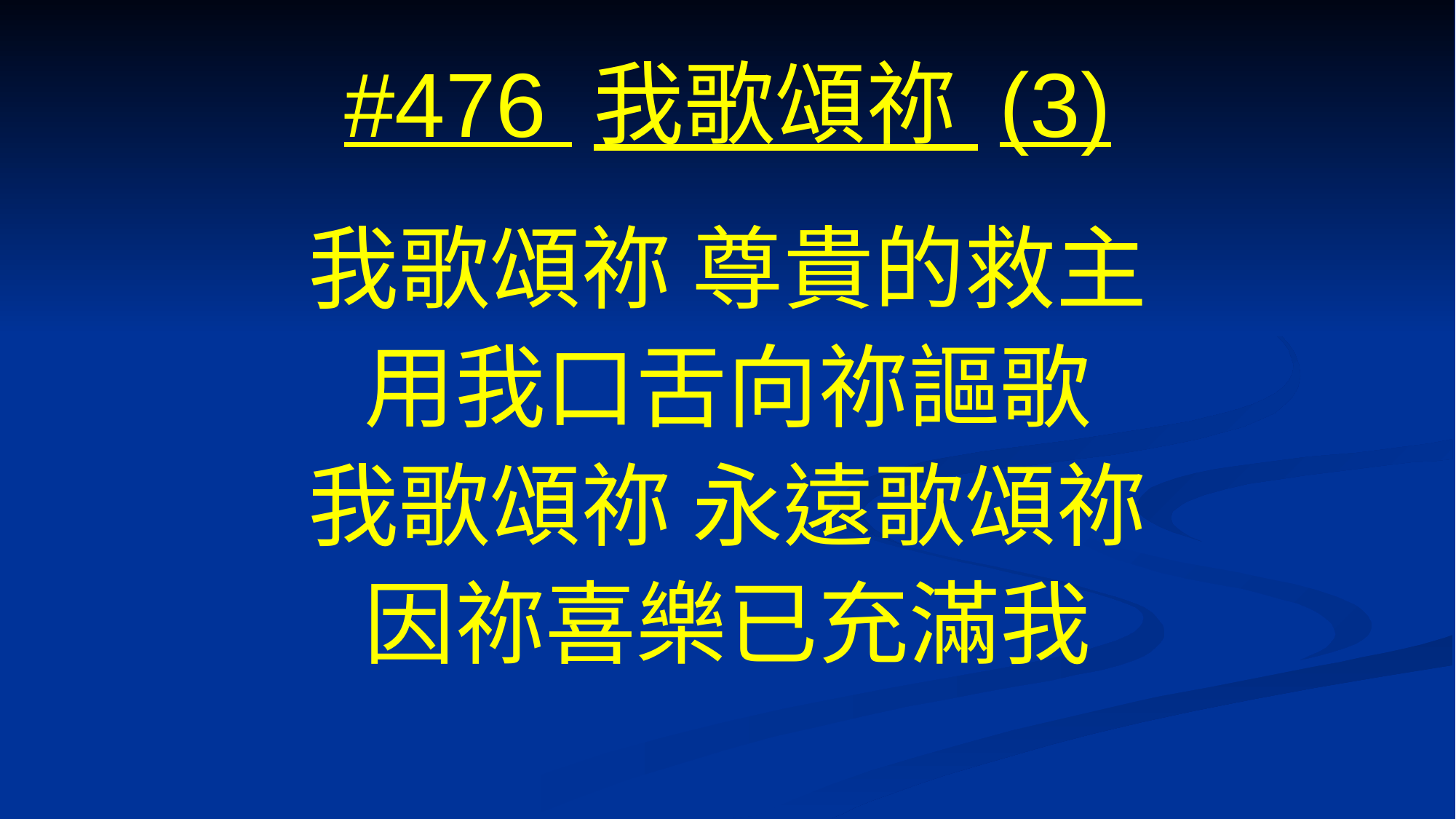

# #476 我歌頌祢 (3)
我歌頌祢 尊貴的救主
用我口舌向祢謳歌
我歌頌祢 永遠歌頌祢
因祢喜樂已充滿我